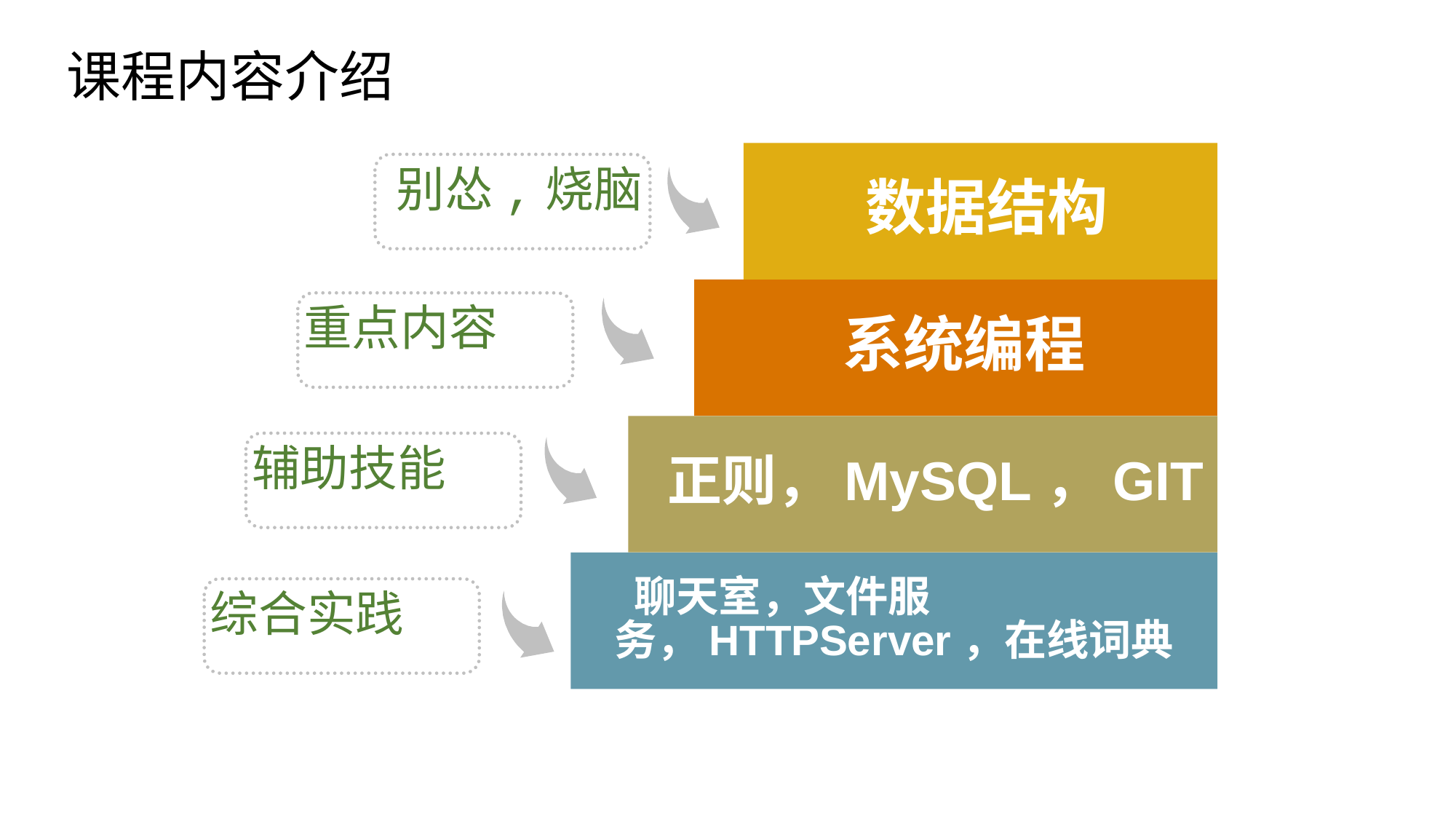

课程内容介绍
 数据结构

  系统编程

 正则，MySQL，GIT

 聊天室，文件服务，HTTPServer，在线词典

别怂,烧脑

重点内容

辅助技能

综合实践